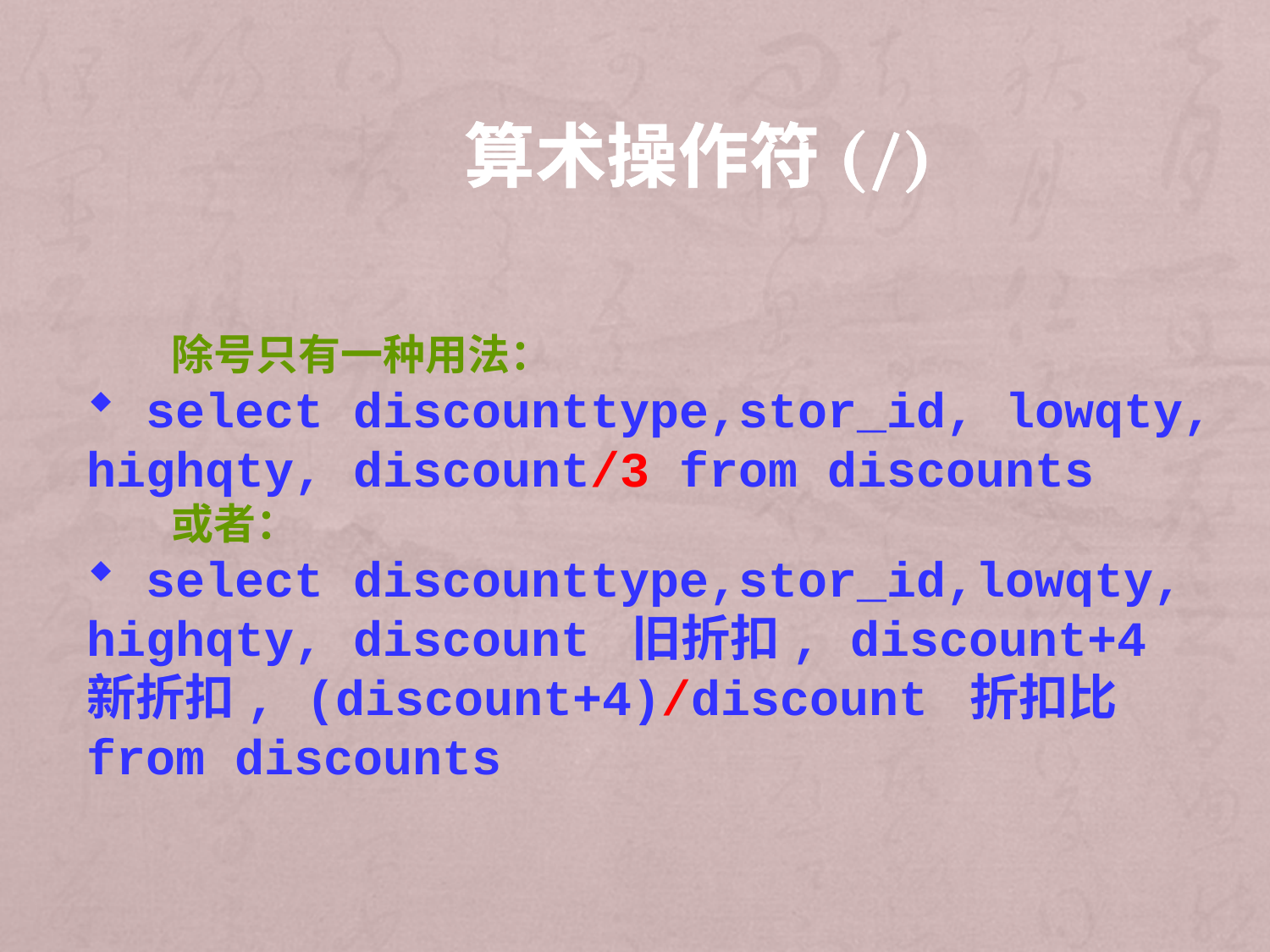

# 算术操作符(/)
　　除号只有一种用法：
 select discounttype,stor_id, lowqty, highqty, discount/3 from discounts
　　或者：
 select discounttype,stor_id,lowqty, highqty, discount 旧折扣, discount+4 新折扣, (discount+4)/discount 折扣比 from discounts